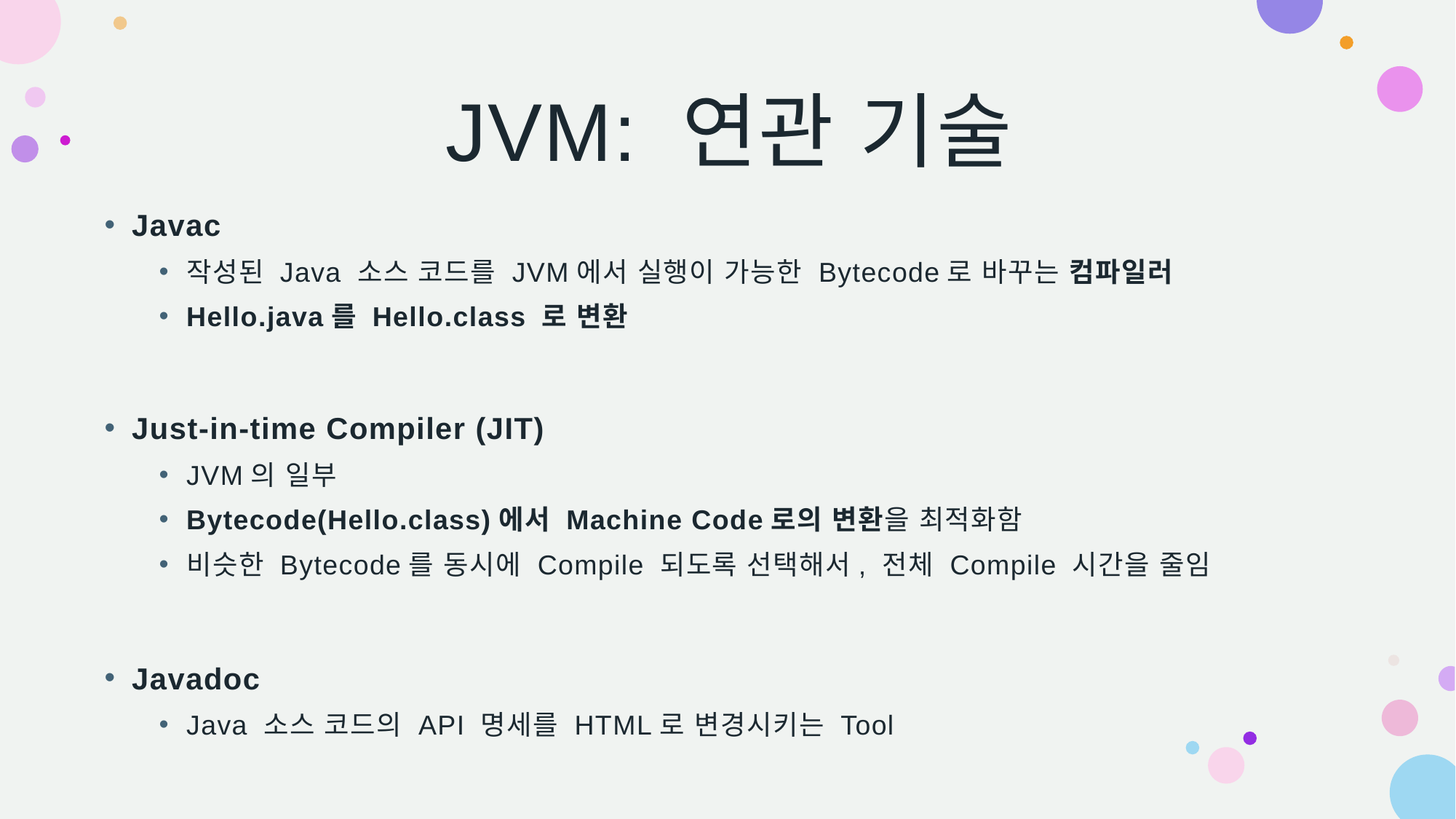

# JVM: 연관 기술
Javac
작성된 Java 소스 코드를 JVM에서 실행이 가능한 Bytecode로 바꾸는 컴파일러
Hello.java를 Hello.class 로 변환

Just-in-time Compiler (JIT)
JVM의 일부
Bytecode(Hello.class)에서 Machine Code로의 변환을 최적화함
비슷한 Bytecode를 동시에 Compile 되도록 선택해서, 전체 Compile 시간을 줄임

Javadoc
Java 소스 코드의 API 명세를 HTML로 변경시키는 Tool